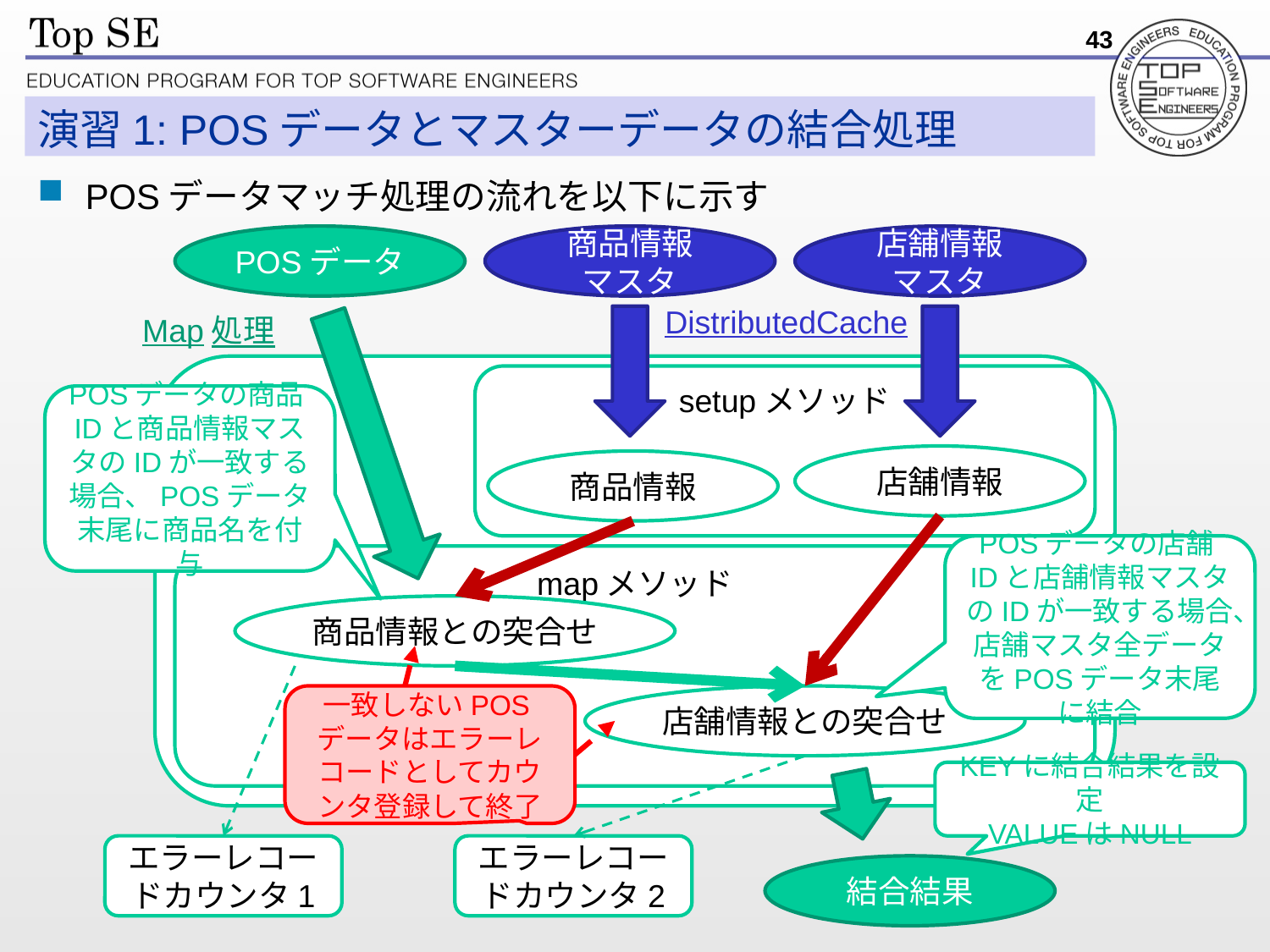

43
# 演習1: POSデータとマスターデータの結合処理
POSデータマッチ処理の流れを以下に示す
POSデータ
商品情報
マスタ
店舗情報
マスタ
DistributedCache
Map処理

setupメソッド
POSデータの商品IDと商品情報マスタのIDが一致する場合、POSデータ末尾に商品名を付与
店舗情報
商品情報
POSデータの店舗IDと店舗情報マスタのIDが一致する場合、店舗マスタ全データをPOSデータ末尾に結合
mapメソッド
商品情報との突合せ
一致しないPOSデータはエラーレコードとしてカウンタ登録して終了
店舗情報との突合せ
KEYに結合結果を設定
VALUEはNULL

エラーレコードカウンタ1
エラーレコードカウンタ2
結合結果